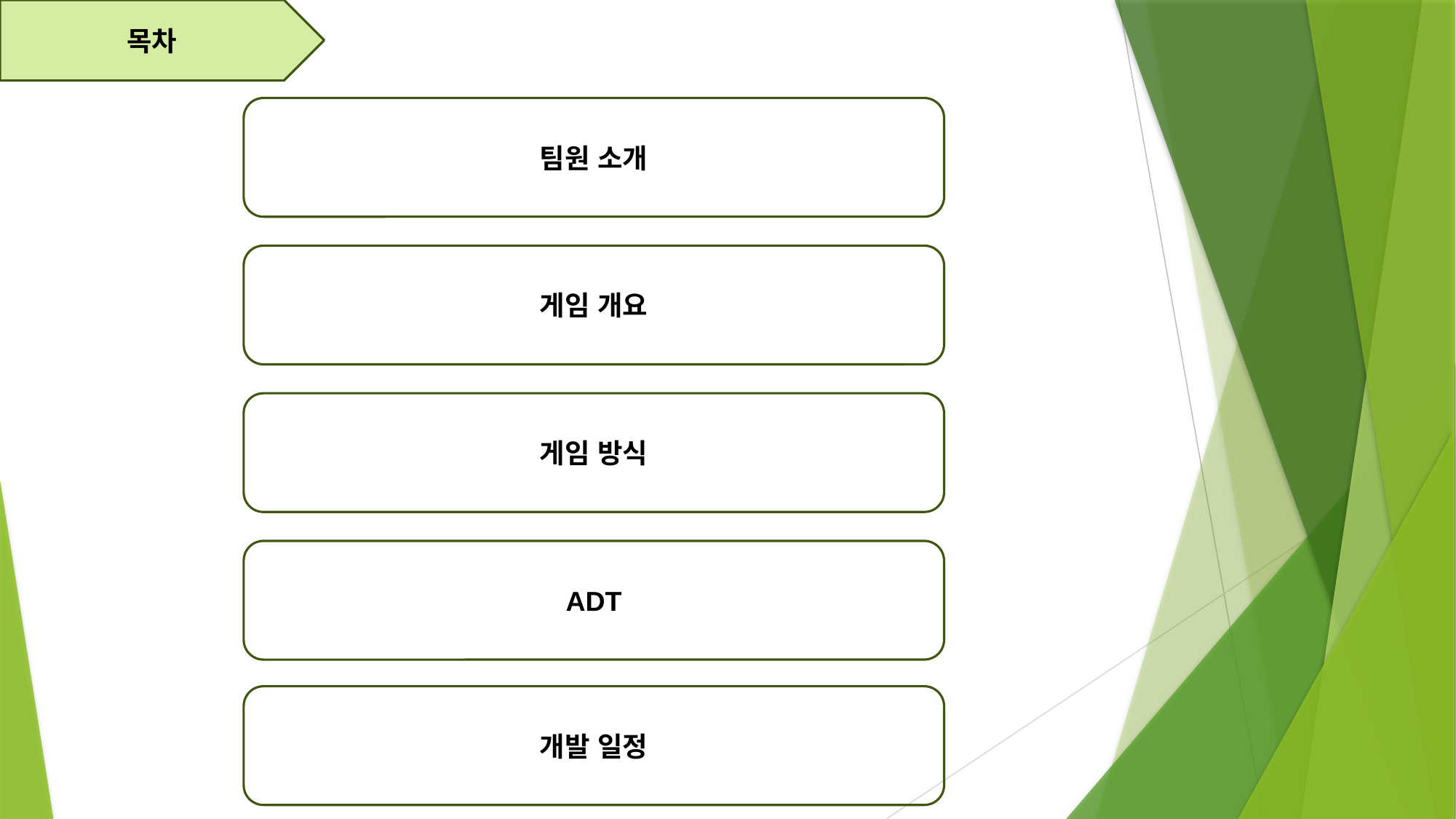

목차
팀원 소개
게임 개요
게임 방식
ADT
개발 일정